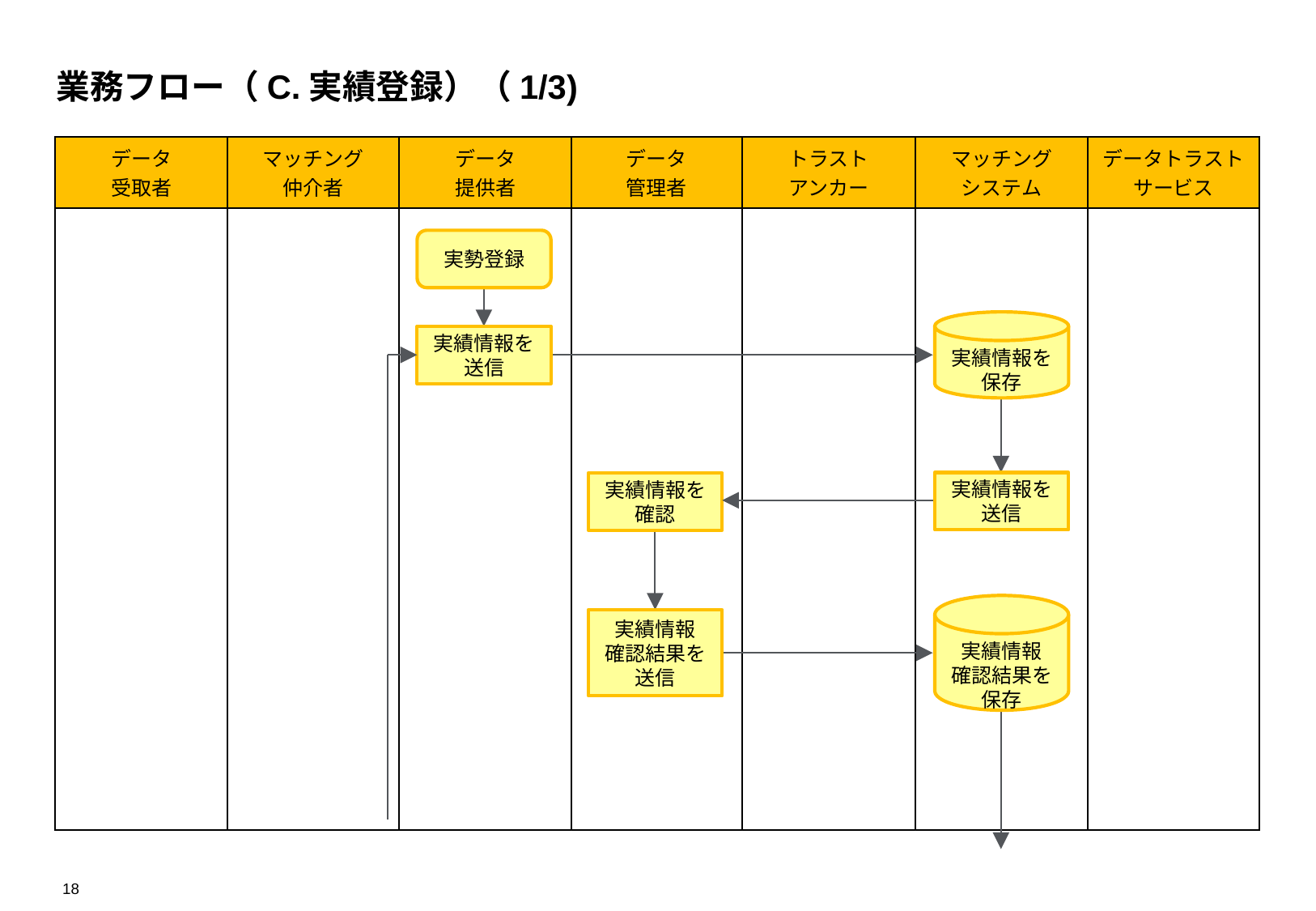

# 業務フロー（C.実績登録）（1/3)
| データ 受取者 | マッチング 仲介者 | データ 提供者 | データ 管理者 | トラスト アンカー | マッチング システム | データトラスト サービス |
| --- | --- | --- | --- | --- | --- | --- |
|  |  |  |  |  |  |  |
実勢登録
実績情報を
保存
実績情報を
送信
実績情報を
送信
実績情報を
確認
実績情報
確認結果を
保存
実績情報
確認結果を
送信
18